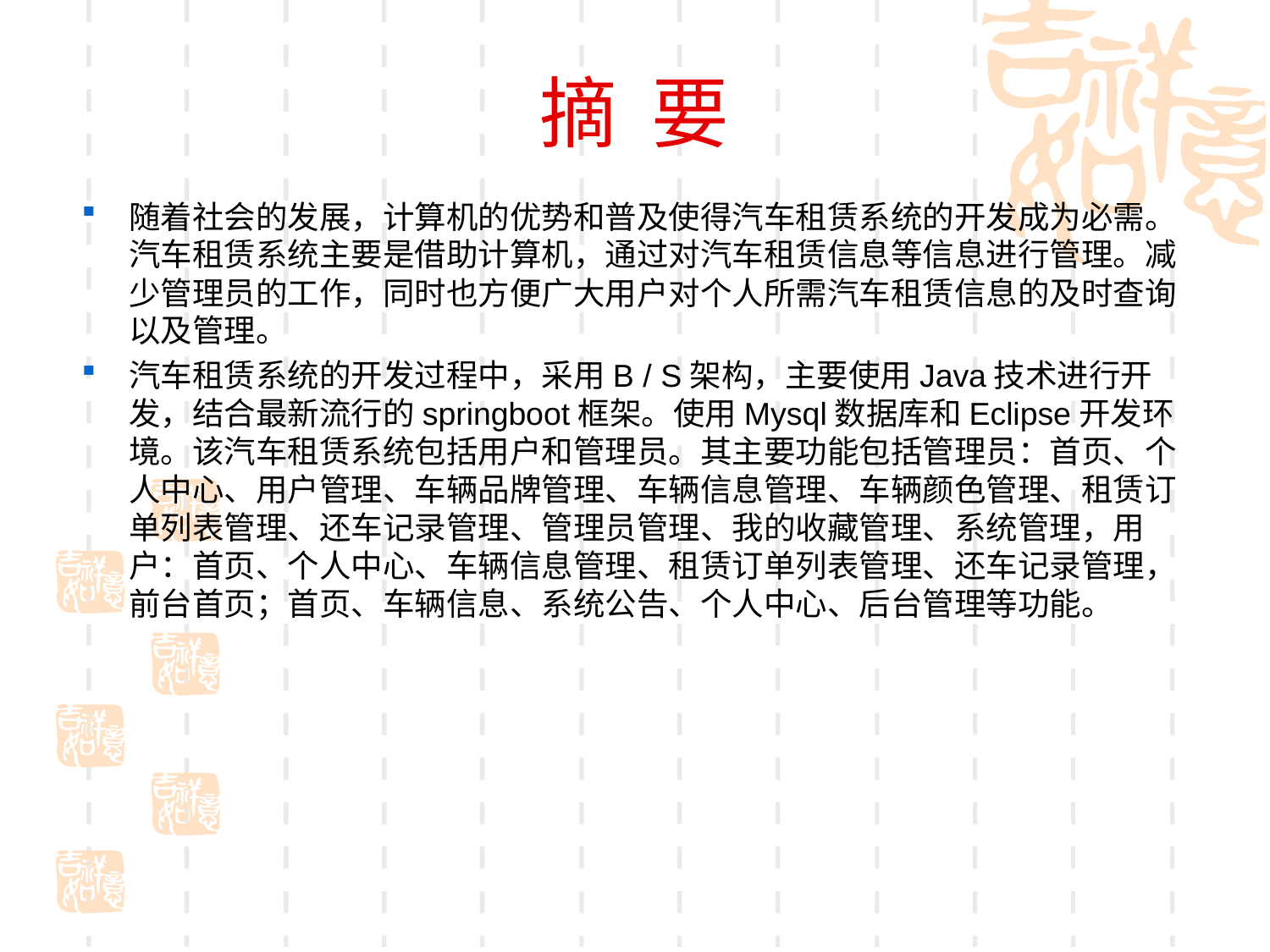

# 摘  要
随着社会的发展，计算机的优势和普及使得汽车租赁系统的开发成为必需。汽车租赁系统主要是借助计算机，通过对汽车租赁信息等信息进行管理。减少管理员的工作，同时也方便广大用户对个人所需汽车租赁信息的及时查询以及管理。
汽车租赁系统的开发过程中，采用B / S架构，主要使用Java技术进行开发，结合最新流行的springboot框架。使用Mysql数据库和Eclipse开发环境。该汽车租赁系统包括用户和管理员。其主要功能包括管理员：首页、个人中心、用户管理、车辆品牌管理、车辆信息管理、车辆颜色管理、租赁订单列表管理、还车记录管理、管理员管理、我的收藏管理、系统管理，用户：首页、个人中心、车辆信息管理、租赁订单列表管理、还车记录管理，前台首页；首页、车辆信息、系统公告、个人中心、后台管理等功能。